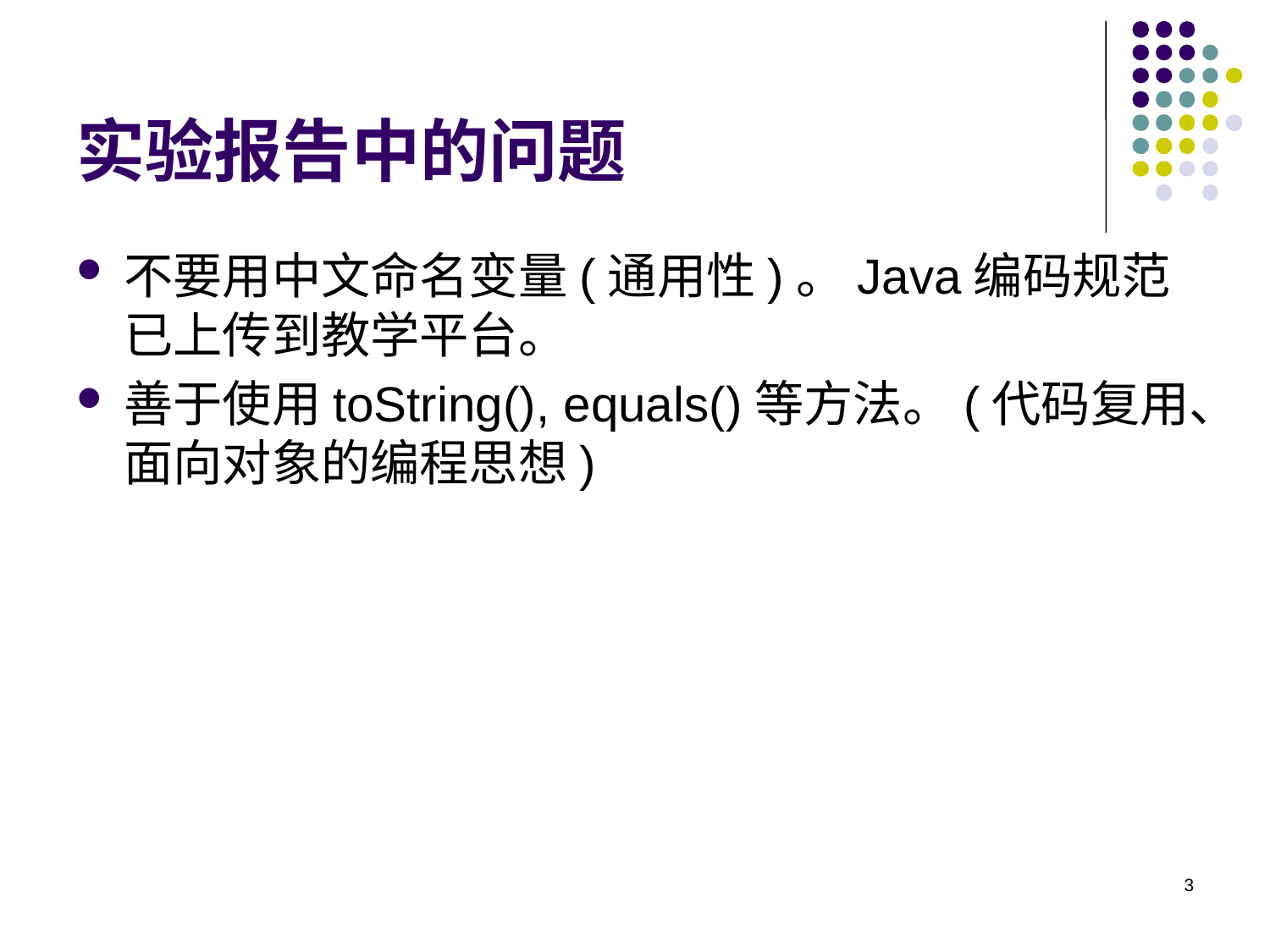

# 实验报告中的问题
不要用中文命名变量(通用性)。Java编码规范已上传到教学平台。
善于使用toString(), equals()等方法。(代码复用、面向对象的编程思想)

3